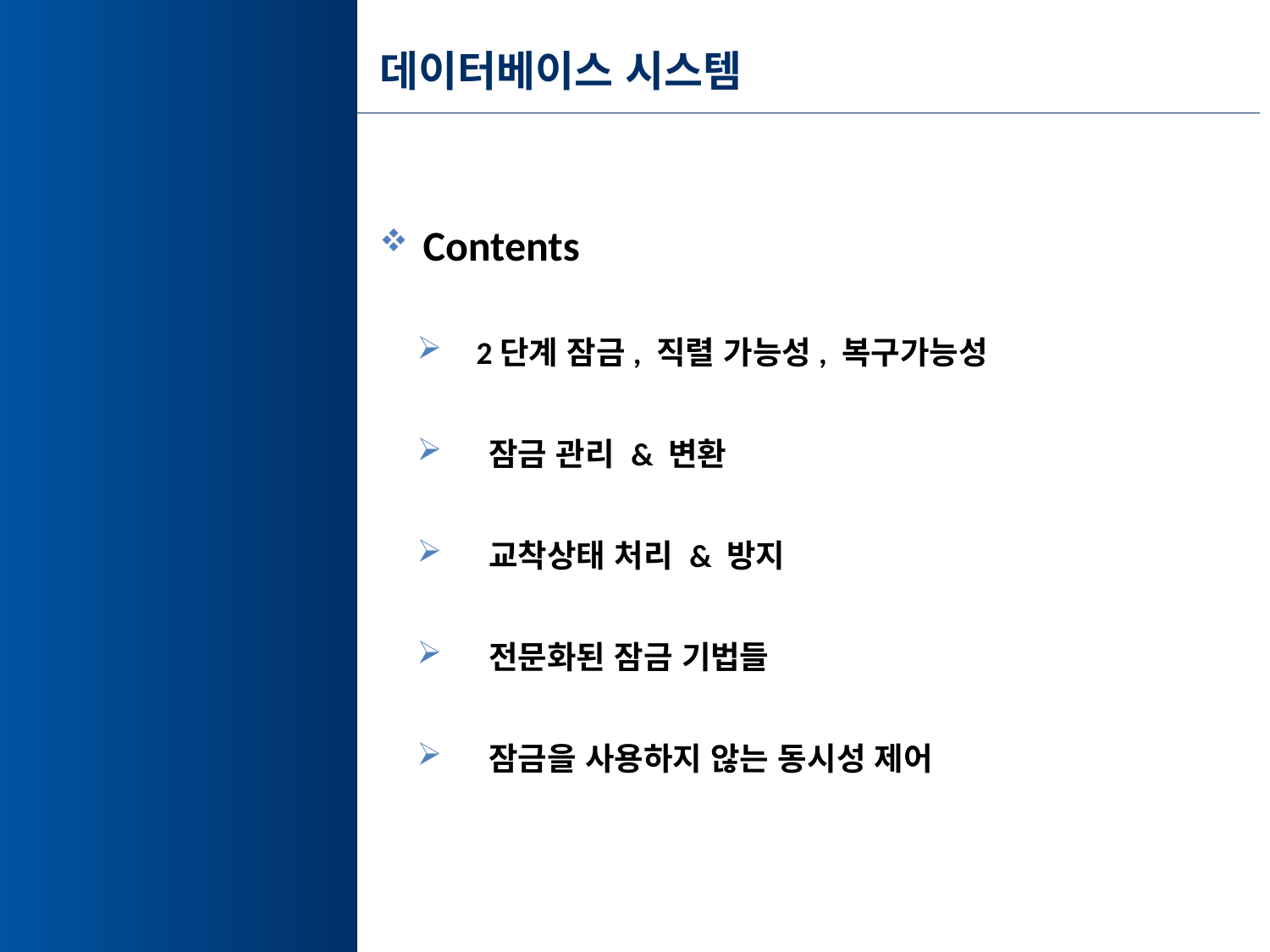

# 데이터베이스 시스템
  Contents
   2단계 잠금, 직렬 가능성, 복구가능성
   잠금 관리 & 변환
   교착상태 처리 & 방지
   전문화된 잠금 기법들
   잠금을 사용하지 않는 동시성 제어